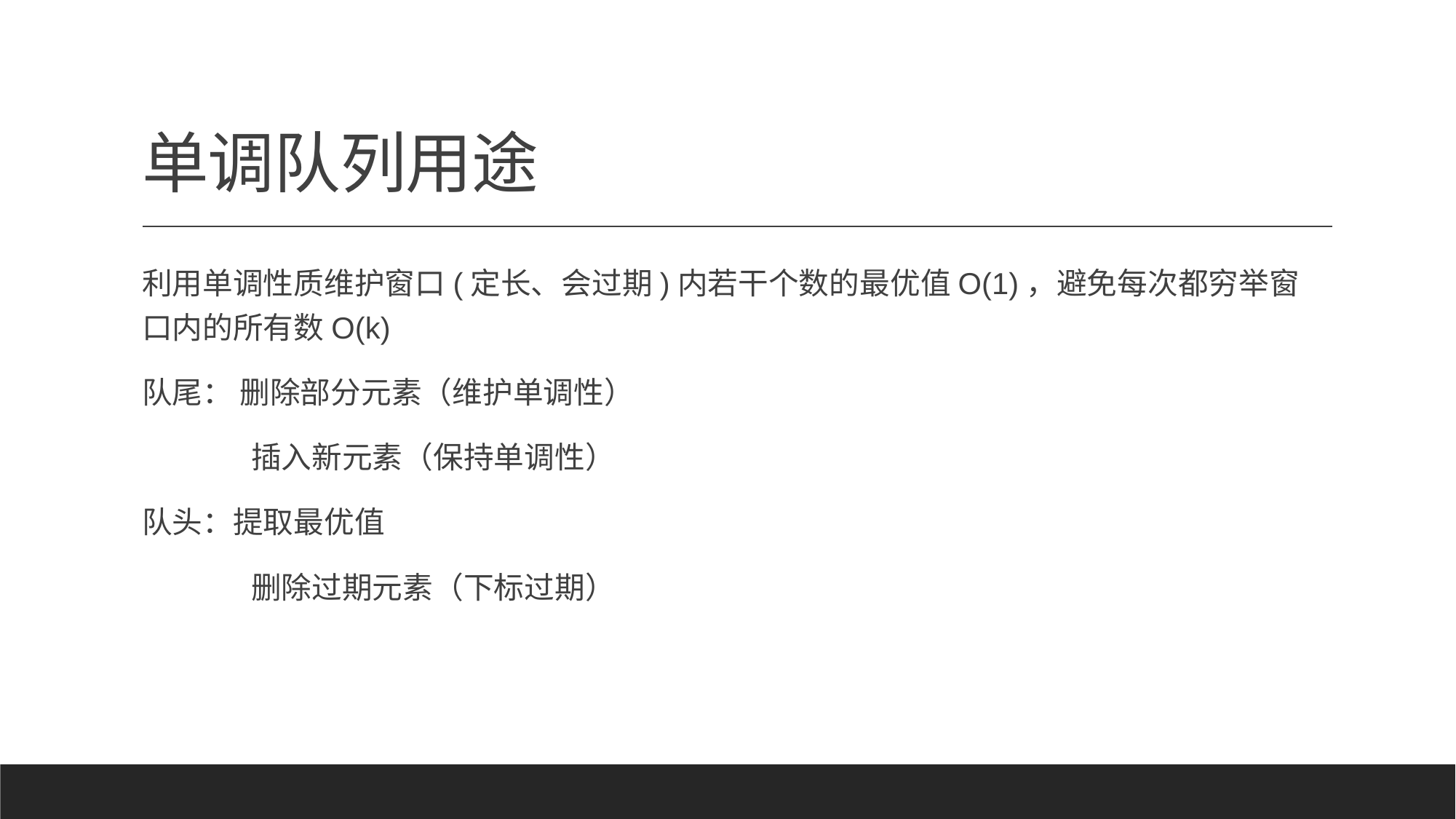

# 单调队列用途
利用单调性质维护窗口(定长、会过期)内若干个数的最优值O(1)，避免每次都穷举窗口内的所有数O(k)
队尾： 删除部分元素（维护单调性）
	插入新元素（保持单调性）
队头：提取最优值
	删除过期元素（下标过期）